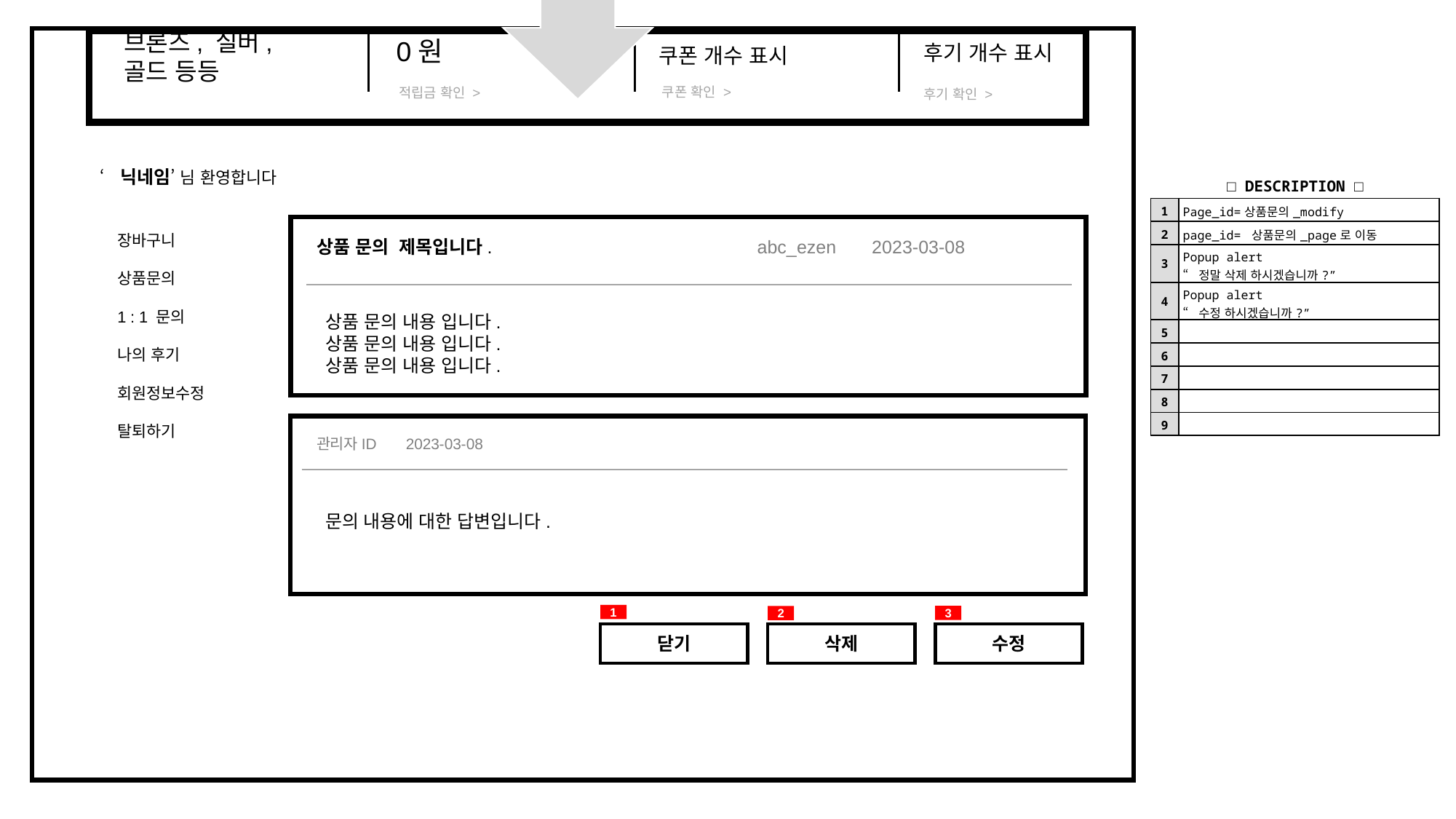

브론즈, 실버,골드 등등

0원

후기 개수 표시
쿠폰 개수 표시
쿠폰 확인 >
적립금 확인 >
후기 확인 >
‘닉네임’ 님 환영합니다
| □ DESCRIPTION □ |  |
| --- | --- |
| 1 | Page\_id=상품문의\_modify |
| 2 | page\_id= 상품문의\_page로 이동 |
| 3 | Popup alert “정말 삭제 하시겠습니까?” |
| 4 | Popup alert “수정 하시겠습니까?” |
| 5 |  |
| 6 |  |
| 7 |  |
| 8 |  |
| 9 |  |

장바구니

상품문의

1 : 1 문의

나의 후기

회원정보수정

탈퇴하기
상품 문의  제목입니다.                                                    abc_ezen       2023-03-08
상품 문의 내용 입니다.
상품 문의 내용 입니다.
상품 문의 내용 입니다.

관리자ID       2023-03-08
문의 내용에 대한 답변입니다.
1
3
2
닫기
삭제
수정